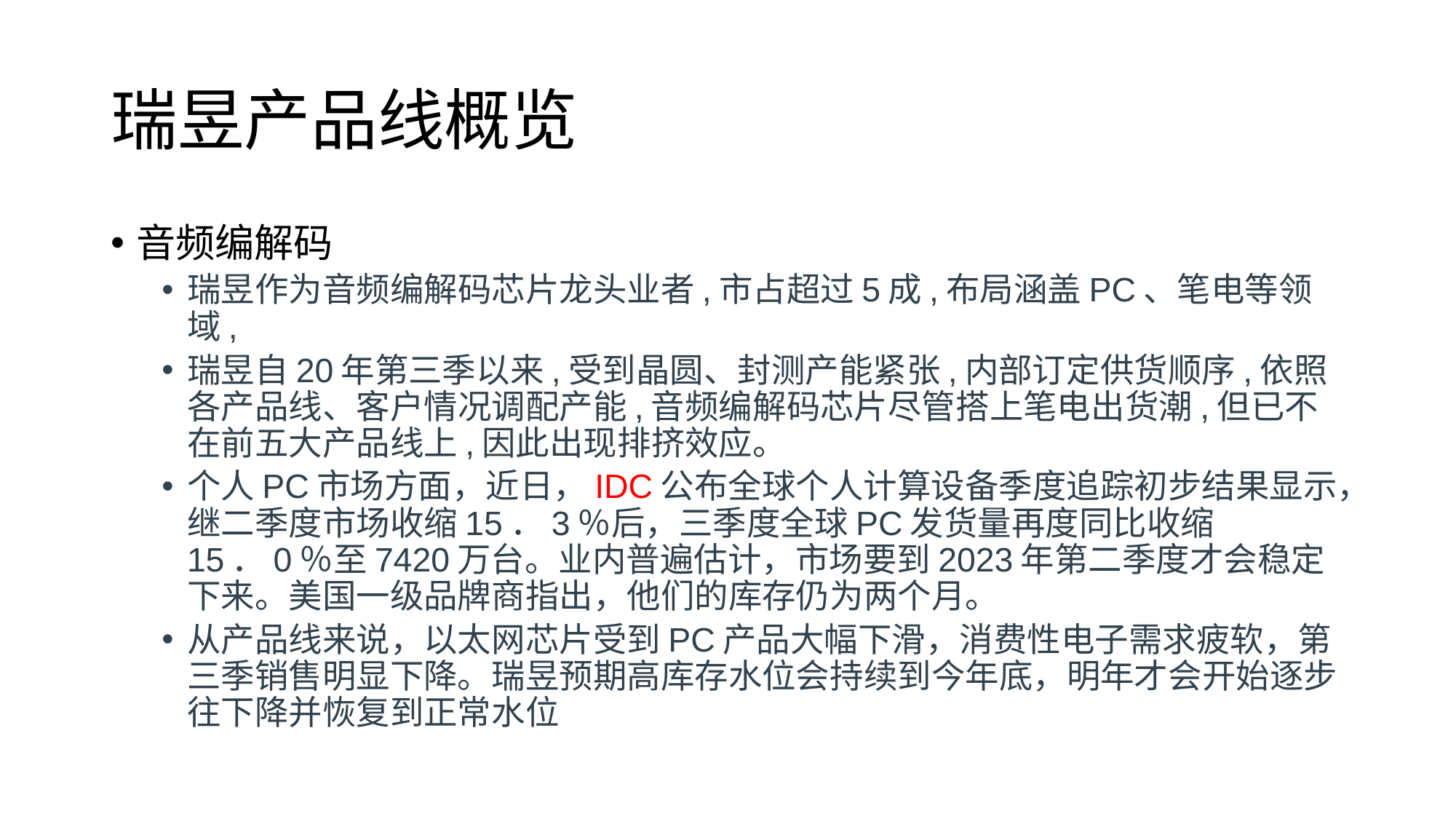

# 瑞昱产品线概览
音频编解码
瑞昱作为音频编解码芯片龙头业者,市占超过5成,布局涵盖PC、笔电等领域,
瑞昱自20年第三季以来,受到晶圆、封测产能紧张,内部订定供货顺序,依照各产品线、客户情况调配产能,音频编解码芯片尽管搭上笔电出货潮,但已不在前五大产品线上,因此出现排挤效应。
个人PC市场方面，近日，IDC公布全球个人计算设备季度追踪初步结果显示，继二季度市场收缩15．3％后，三季度全球PC发货量再度同比收缩15．0％至7420万台。业内普遍估计，市场要到2023年第二季度才会稳定下来。美国一级品牌商指出，他们的库存仍为两个月。
从产品线来说，以太网芯片受到PC产品大幅下滑，消费性电子需求疲软，第三季销售明显下降。瑞昱预期高库存水位会持续到今年底，明年才会开始逐步往下降并恢复到正常水位